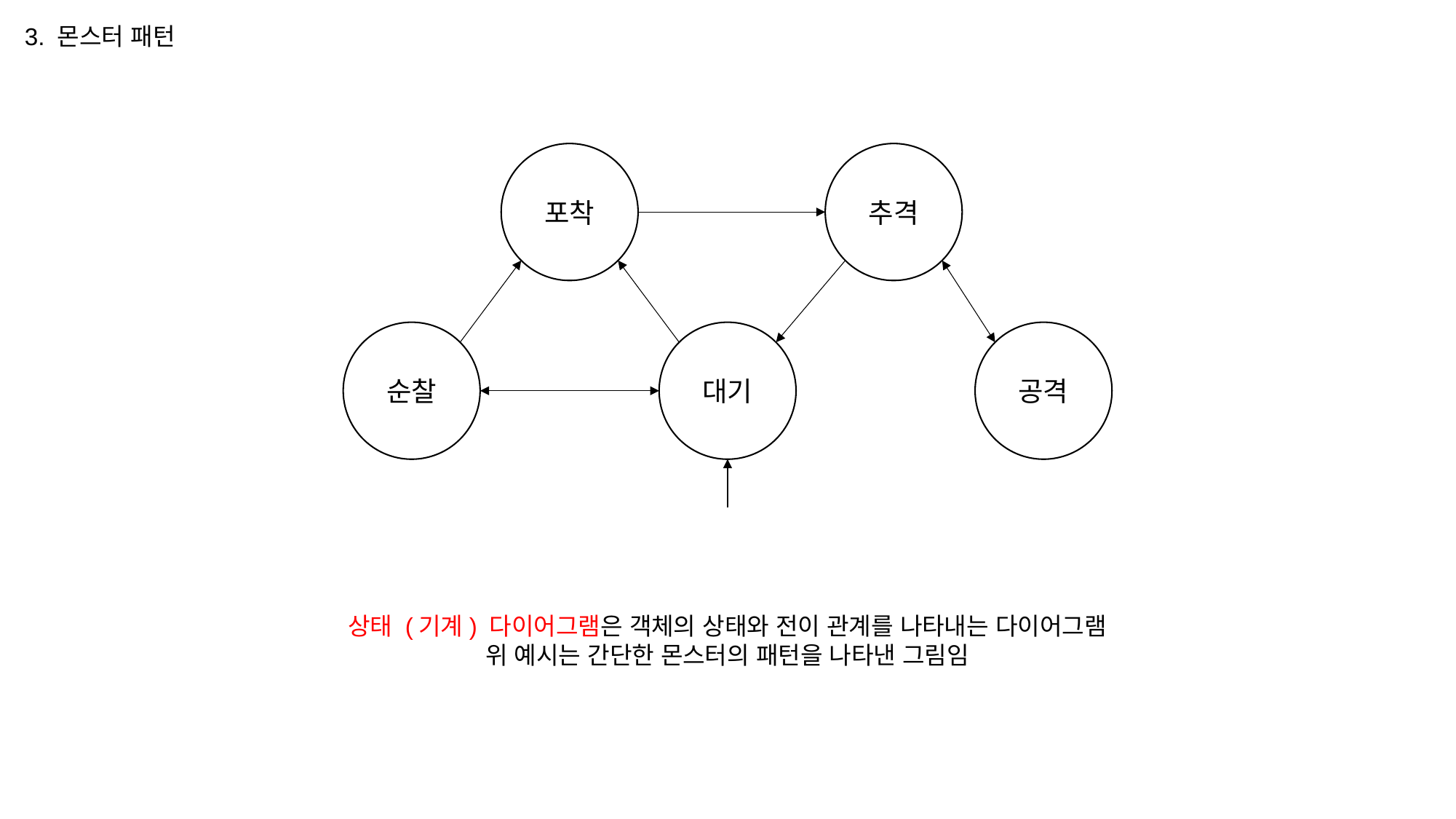

3. 몬스터 패턴
포착
추격
순찰
대기
공격
상태 (기계) 다이어그램은 객체의 상태와 전이 관계를 나타내는 다이어그램
위 예시는 간단한 몬스터의 패턴을 나타낸 그림임